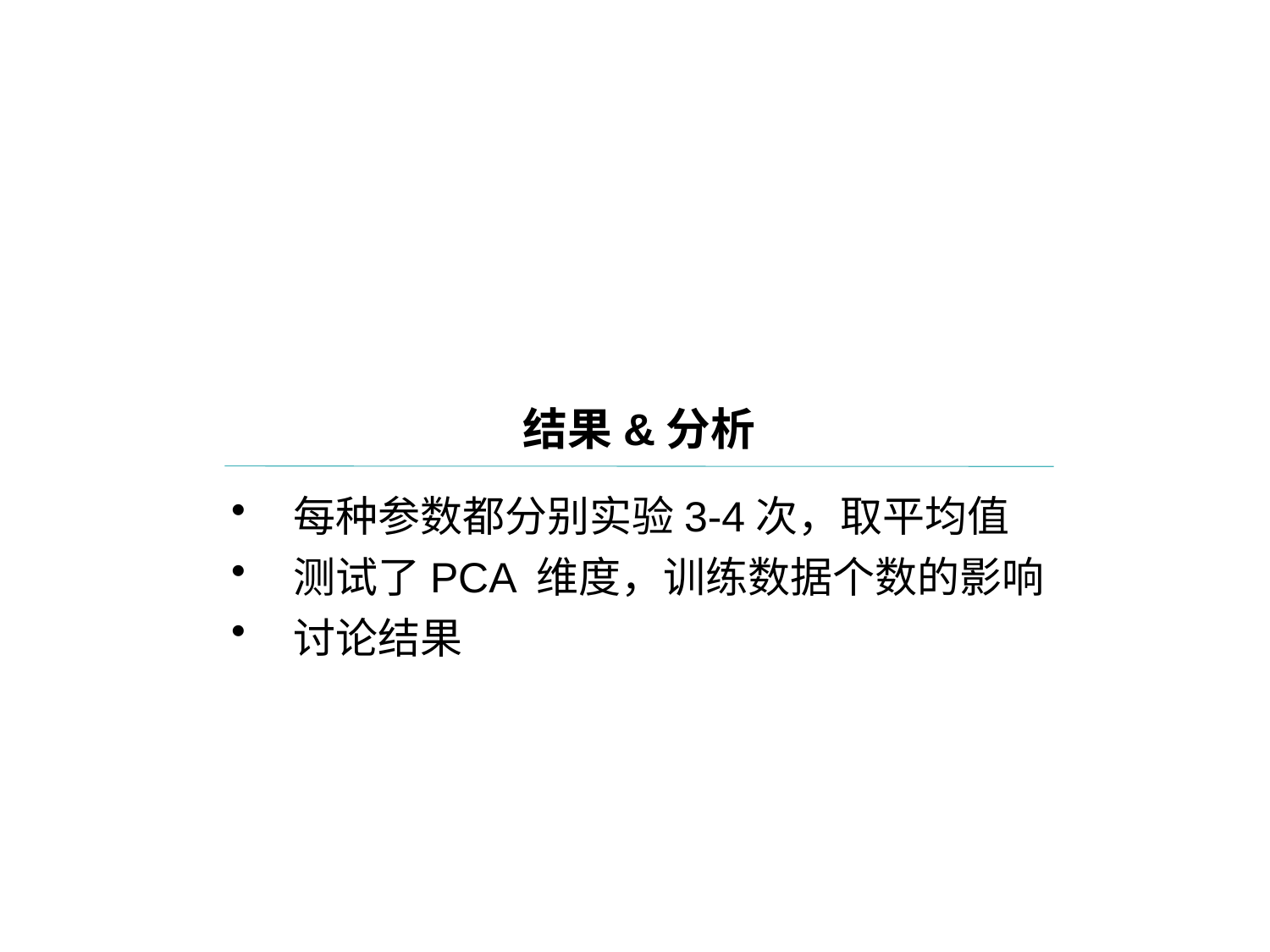

结果&分析
每种参数都分别实验3-4次，取平均值
测试了PCA 维度，训练数据个数的影响
讨论结果